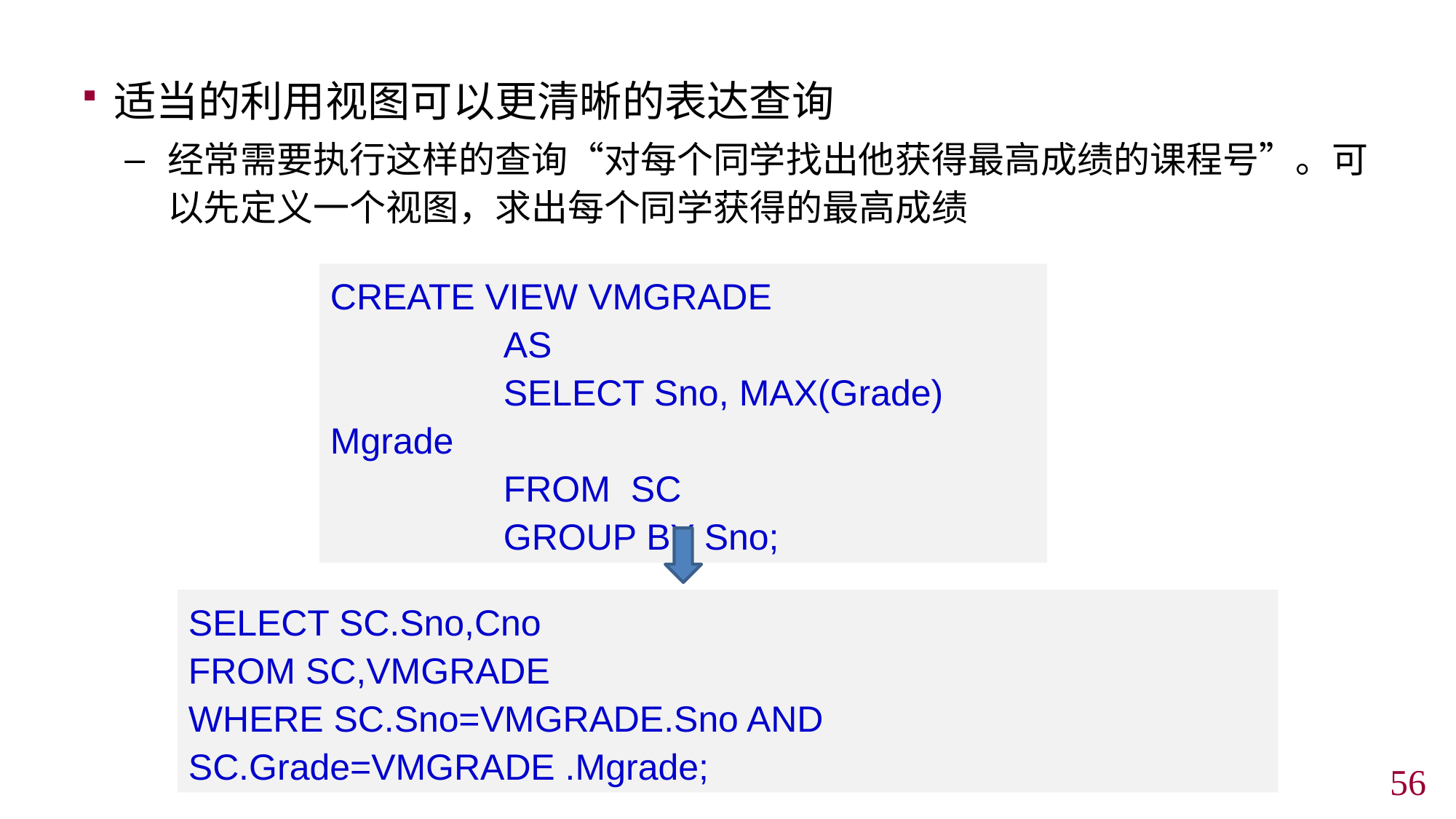

适当的利用视图可以更清晰的表达查询
经常需要执行这样的查询“对每个同学找出他获得最高成绩的课程号”。可以先定义一个视图，求出每个同学获得的最高成绩

CREATE VIEW VMGRADE
                 AS
                 SELECT Sno, MAX(Grade)  Mgrade
                 FROM  SC
                 GROUP BY Sno;

SELECT SC.Sno,Cno
FROM SC,VMGRADE
WHERE SC.Sno=VMGRADE.Sno AND   SC.Grade=VMGRADE .Mgrade;
56